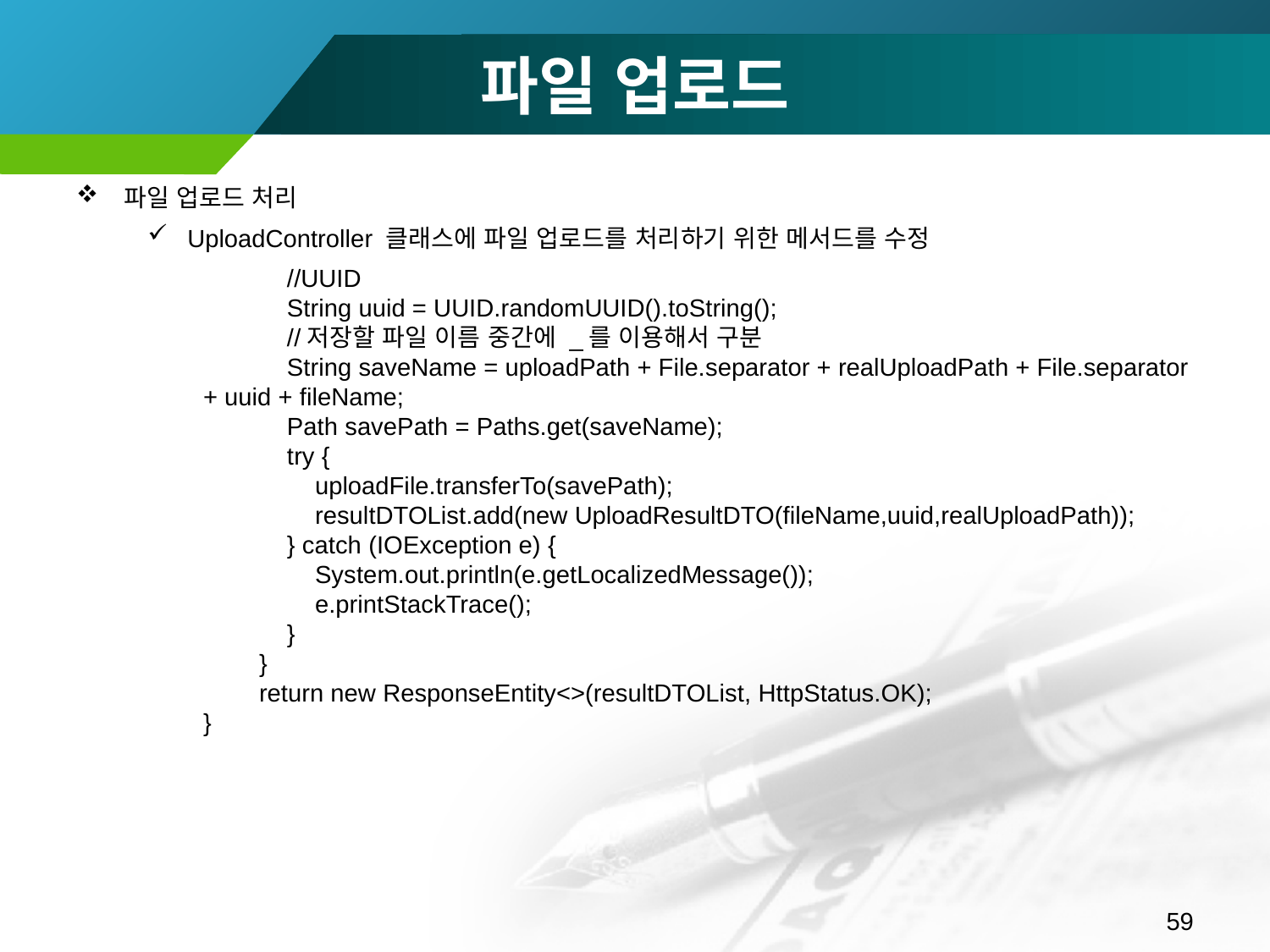

# 파일 업로드
파일 업로드 처리
UploadController 클래스에 파일 업로드를 처리하기 위한 메서드를 수정
            //UUID
            String uuid = UUID.randomUUID().toString();
            //저장할 파일 이름 중간에 _를 이용해서 구분
            String saveName = uploadPath + File.separator + realUploadPath + File.separator + uuid + fileName;
            Path savePath = Paths.get(saveName);
            try {
                uploadFile.transferTo(savePath);
                resultDTOList.add(new UploadResultDTO(fileName,uuid,realUploadPath));
            } catch (IOException e) {
                System.out.println(e.getLocalizedMessage());
                e.printStackTrace();
            }
        }
        return new ResponseEntity<>(resultDTOList, HttpStatus.OK);
}
59